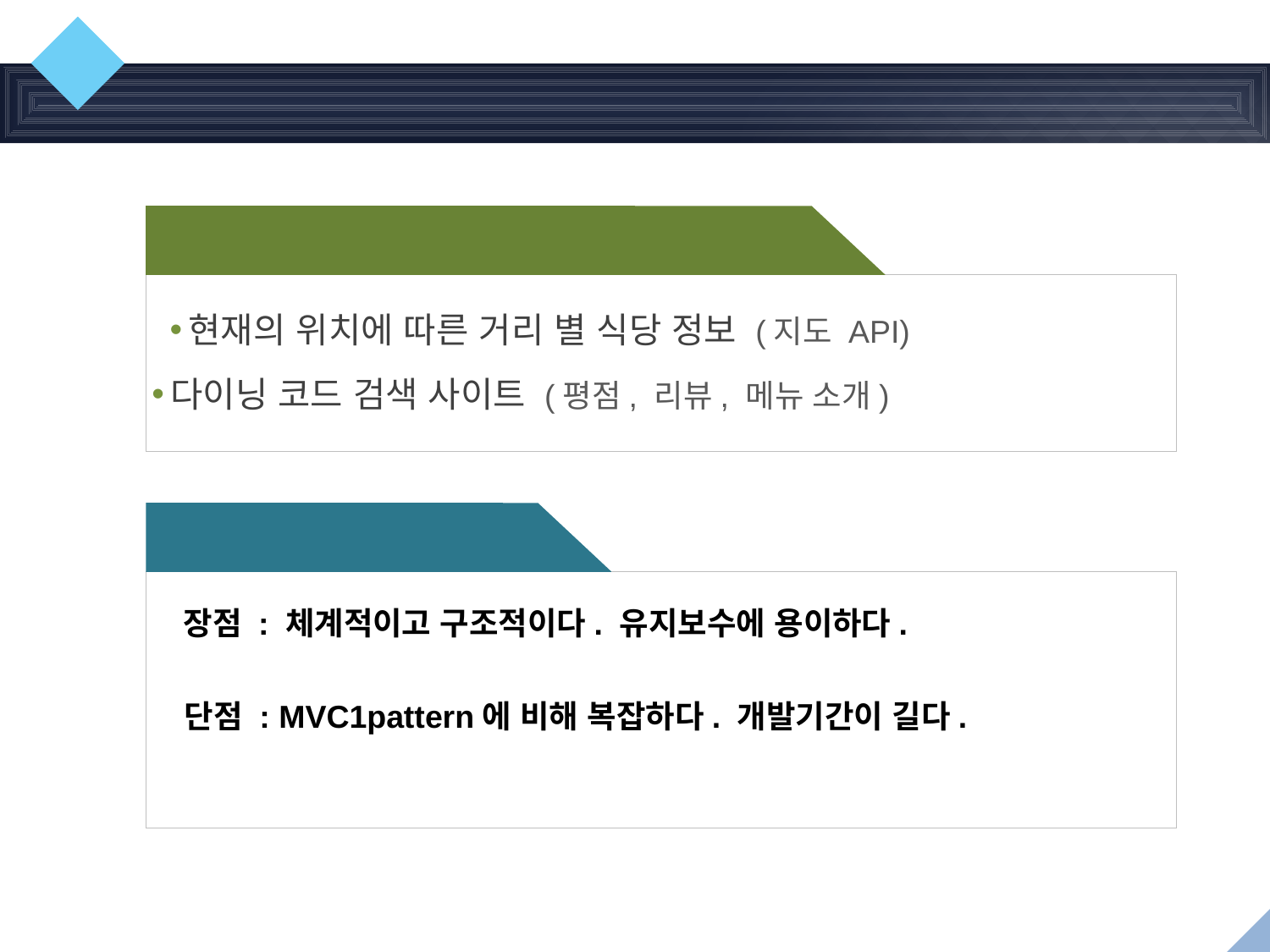

02
벤치마킹

네이버 검색엔진, 다이닝 코드

현재의 위치에 따른 거리 별 식당 정보 (지도 API)
다이닝 코드 검색 사이트 (평점, 리뷰, 메뉴 소개)

MVC -2 Pattern

장점 : 체계적이고 구조적이다. 유지보수에 용이하다.
단점 : MVC1pattern에 비해 복잡하다. 개발기간이 길다.